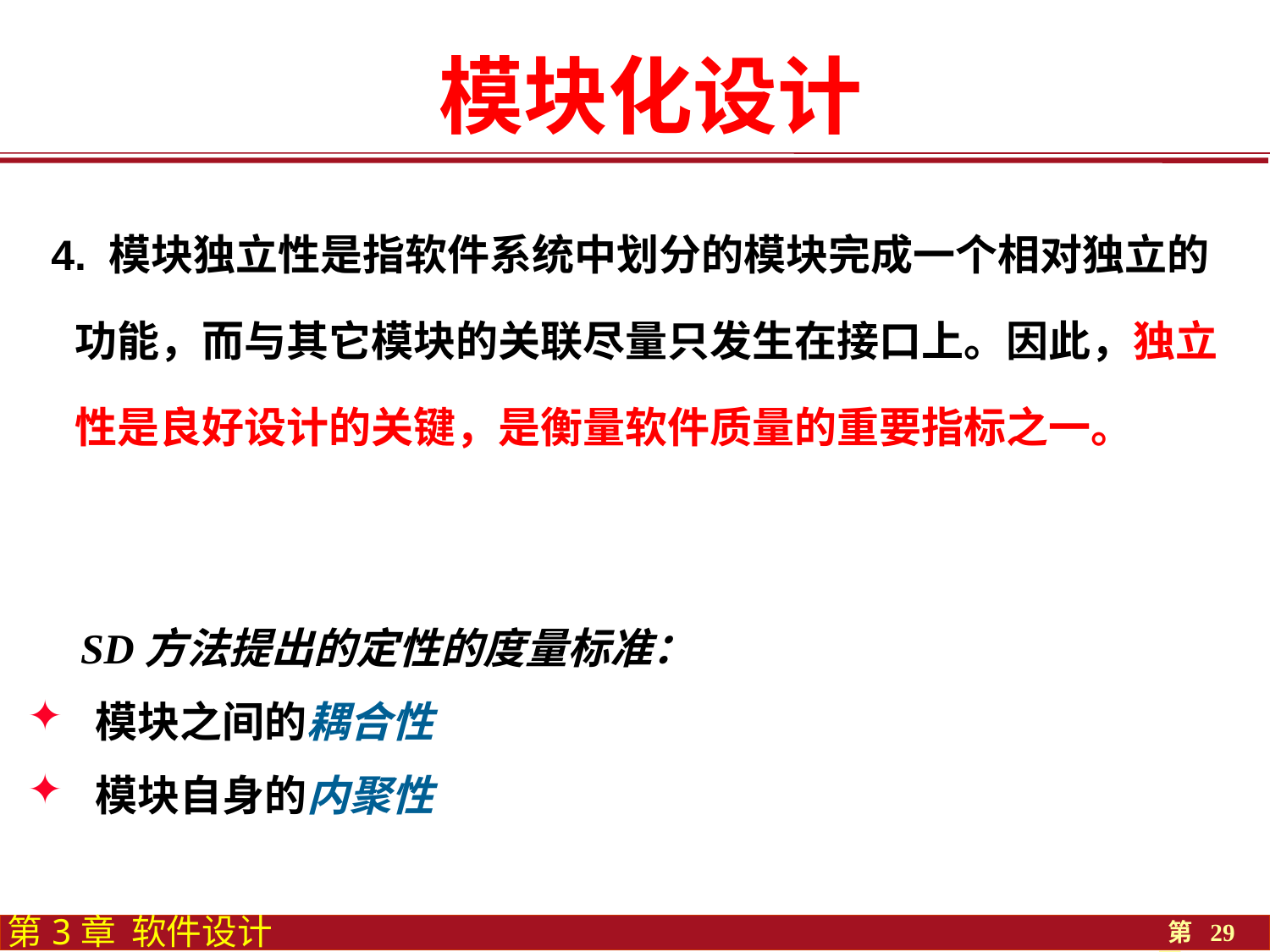

模块化设计
  4. 模块独立性是指软件系统中划分的模块完成一个相对独立的功能，而与其它模块的关联尽量只发生在接口上。因此，独立性是良好设计的关键，是衡量软件质量的重要指标之一。

     SD方法提出的定性的度量标准：
 模块之间的耦合性
 模块自身的内聚性